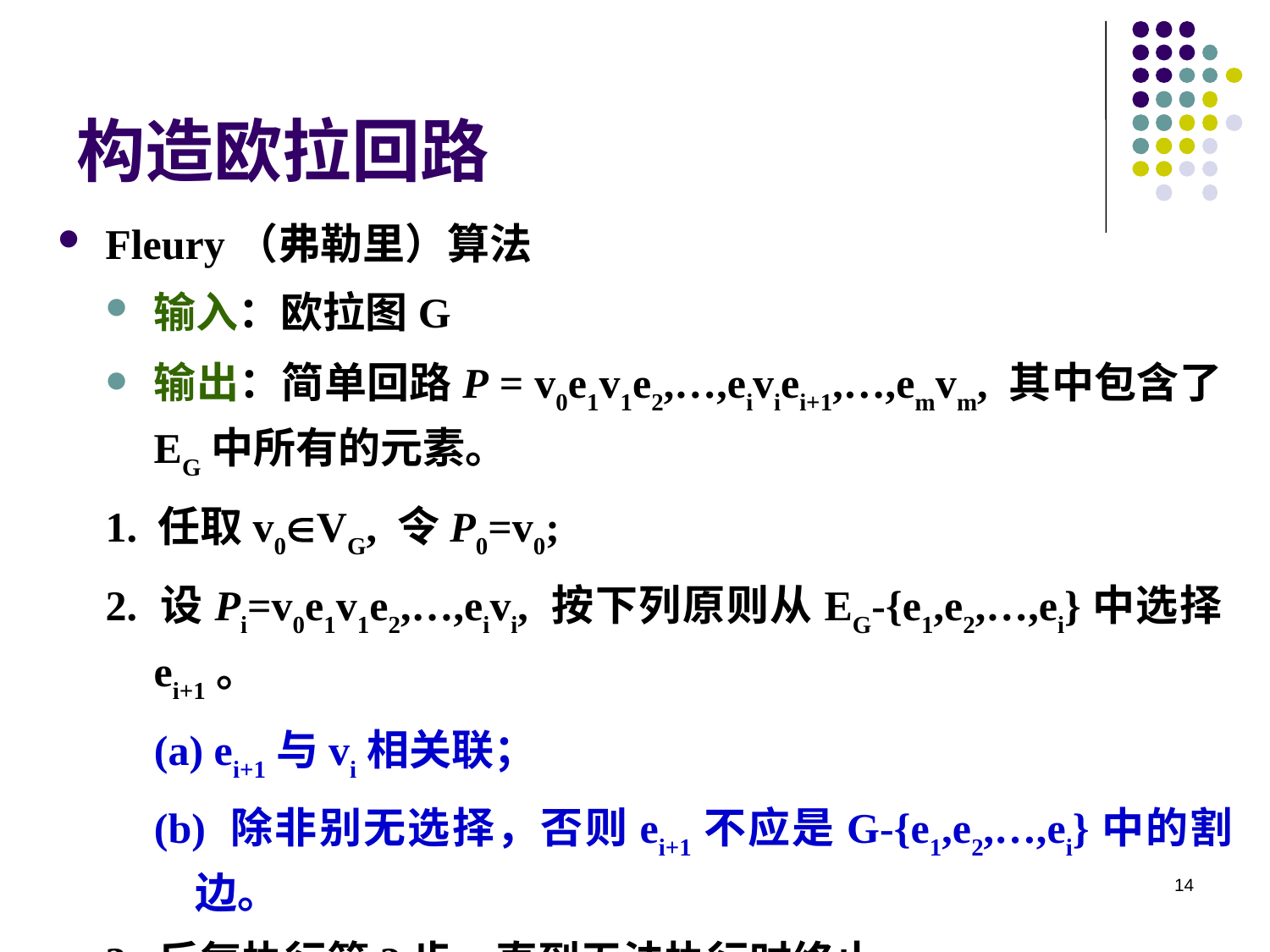

# 构造欧拉回路
Fleury（弗勒里）算法
输入：欧拉图G
输出：简单回路P = v0e1v1e2,…,eiviei+1,…,emvm, 其中包含了EG中所有的元素。
1. 任取v0∈VG, 令P0=v0;
2. 设Pi=v0e1v1e2,…,eivi, 按下列原则从EG-{e1,e2,…,ei}中选择ei+1。
(a) ei+1与vi相关联；
(b) 除非别无选择，否则ei+1不应是G-{e1,e2,…,ei}中的割边。
3. 反复执行第2步，直到无法执行时终止。
14